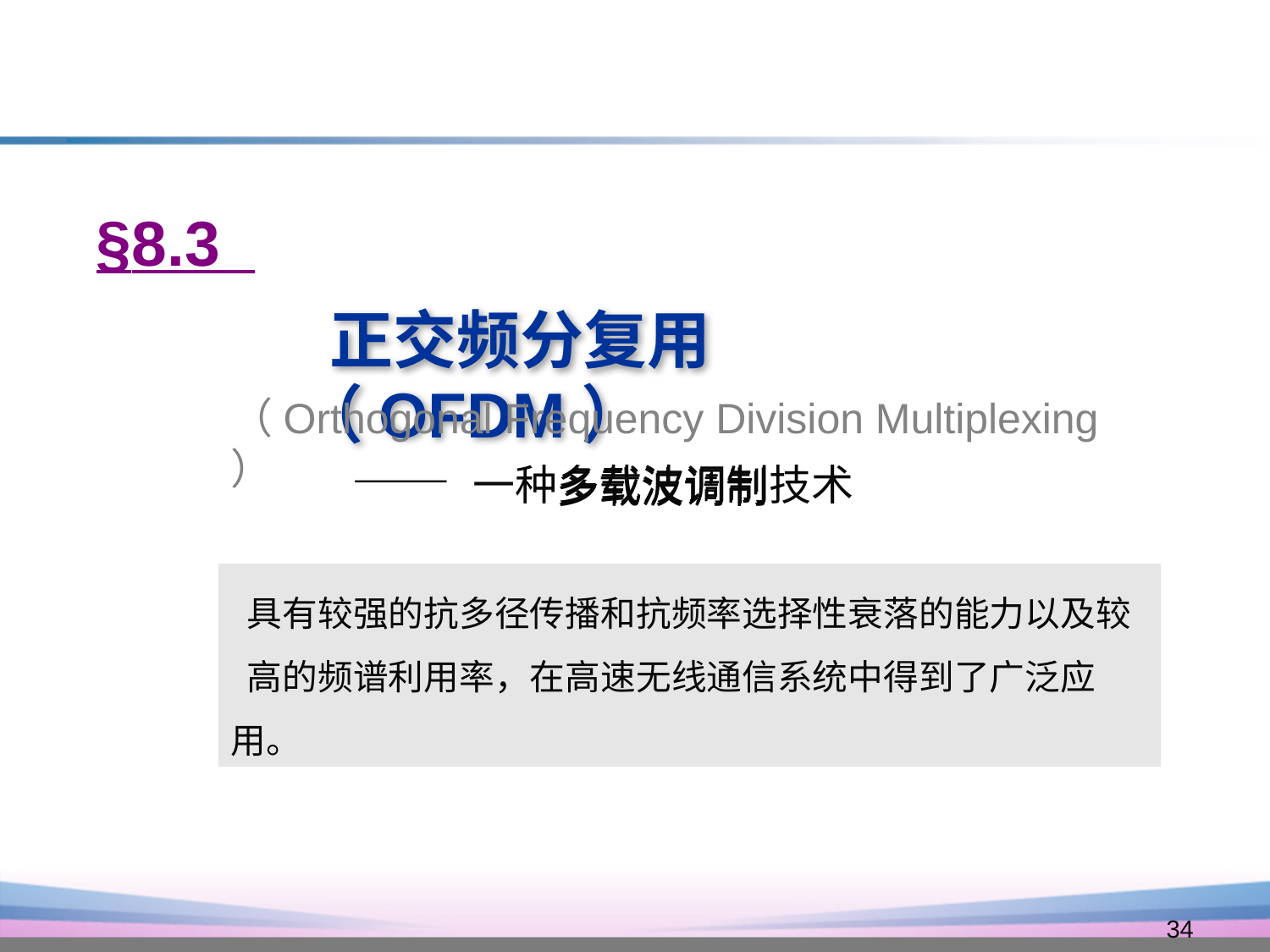

§8.3
 正交频分复用（OFDM）
（Orthogonal Frequency Division Multiplexing ）
—— 一种多载波调制技术
多载波调制
 具有较强的抗多径传播和抗频率选择性衰落的能力以及较
 高的频谱利用率，在高速无线通信系统中得到了广泛应用。
34